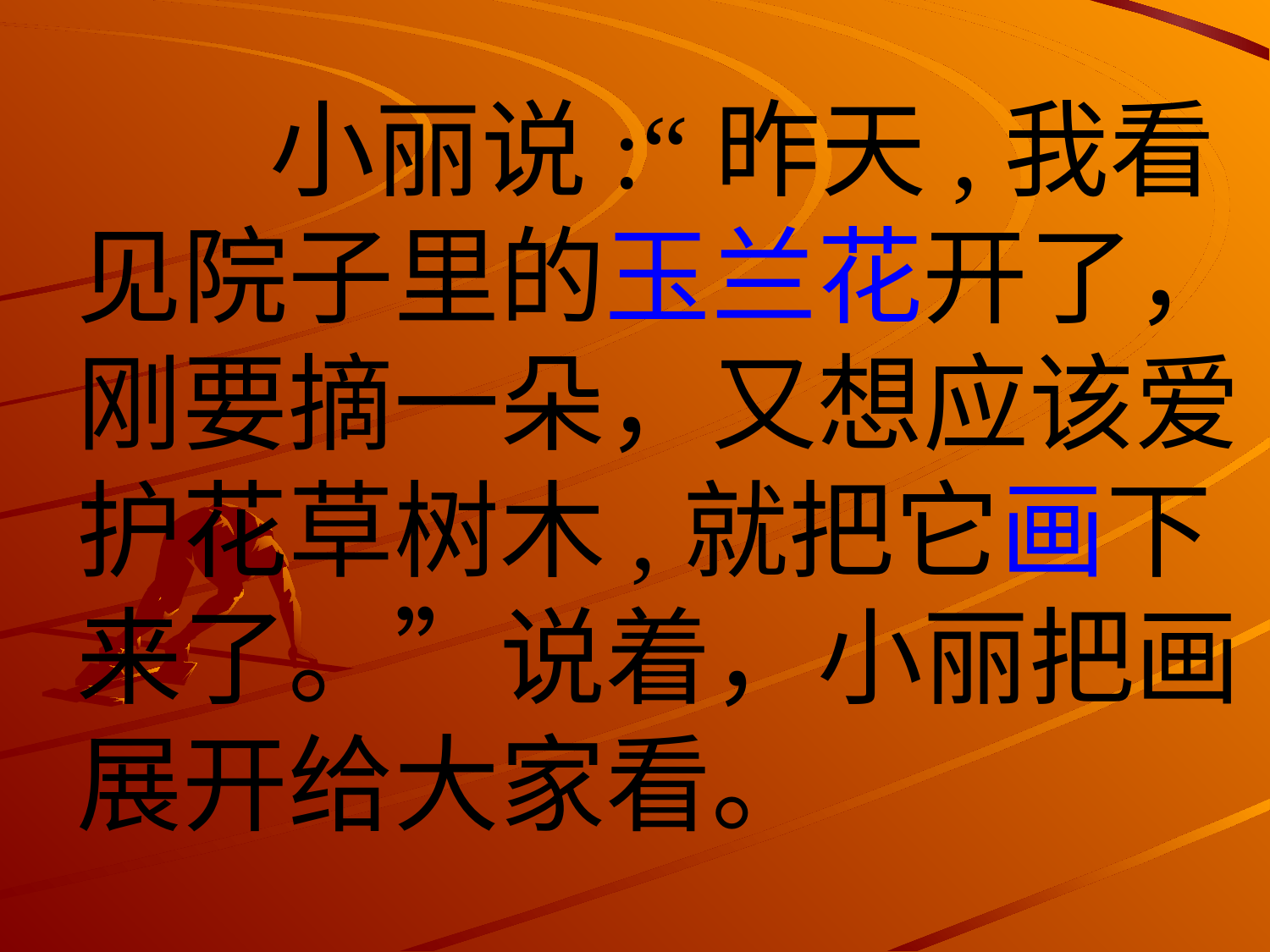

小丽说:“昨天,我看见院子里的玉兰花开了，刚要摘一朵，又想应该爱护花草树木,就把它画下来了。”说着，小丽把画展开给大家看。